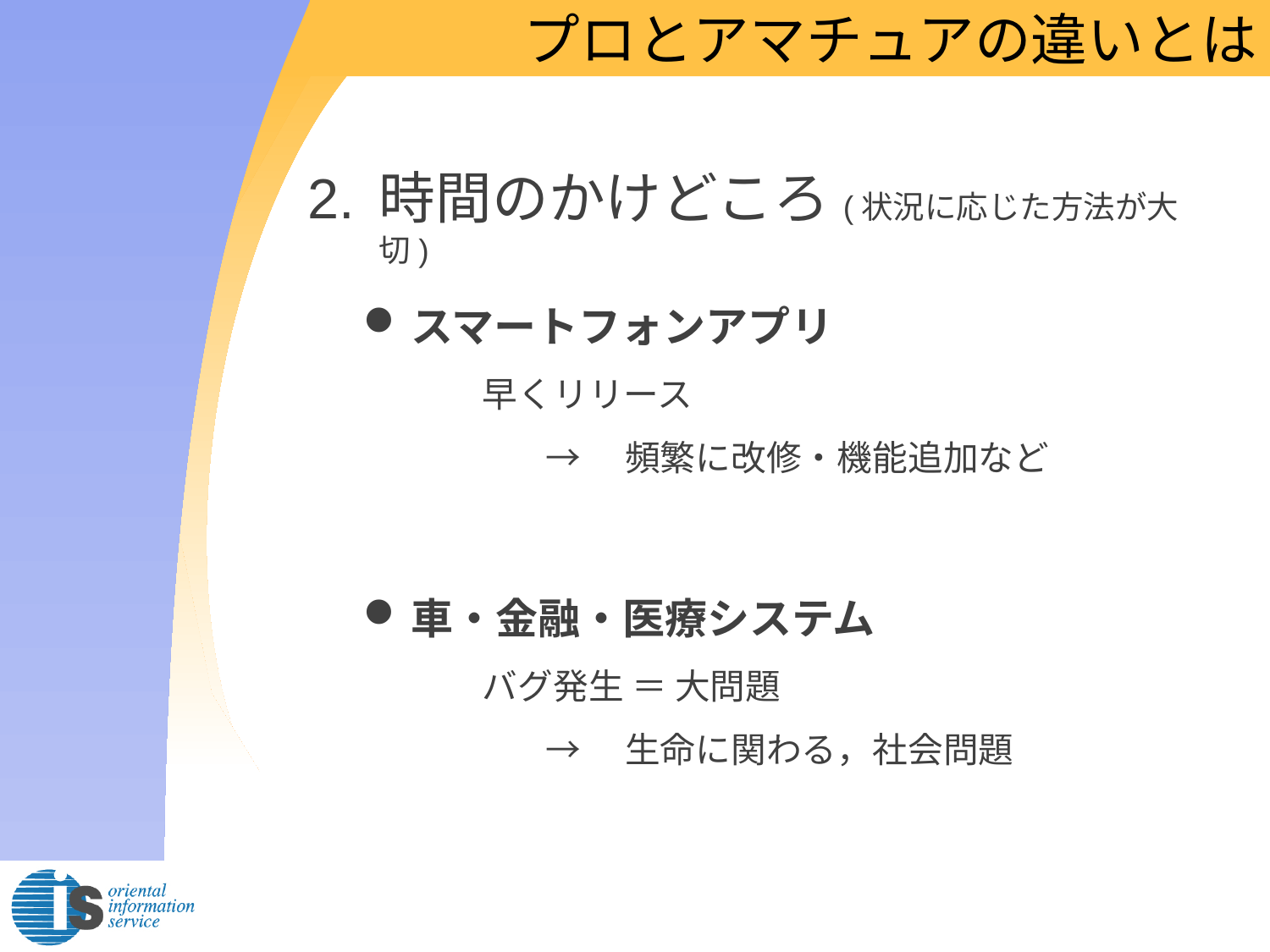

# プロとアマチュアの違いとは
時間のかけどころ(状況に応じた方法が大切)
スマートフォンアプリ
早くリリース
→　頻繁に改修・機能追加など

車・金融・医療システム
バグ発生 ＝ 大問題
→　生命に関わる，社会問題